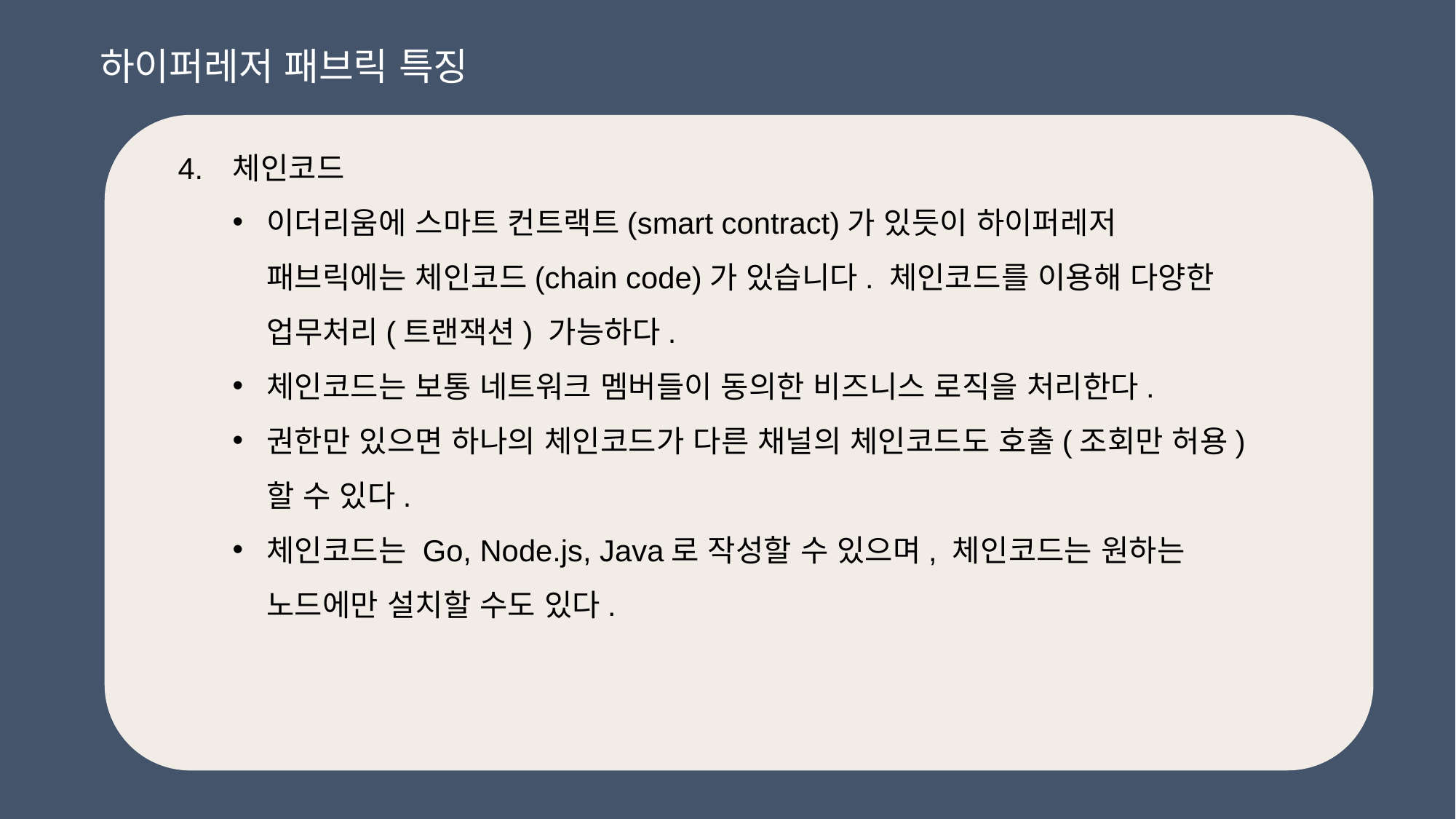

하이퍼레저 패브릭 특징

체인코드
이더리움에 스마트 컨트랙트(smart contract)가 있듯이 하이퍼레저 패브릭에는 체인코드(chain code)가 있습니다. 체인코드를 이용해 다양한 업무처리(트랜잭션) 가능하다.
체인코드는 보통 네트워크 멤버들이 동의한 비즈니스 로직을 처리한다.
권한만 있으면 하나의 체인코드가 다른 채널의 체인코드도 호출(조회만 허용)할 수 있다.
체인코드는 Go, Node.js, Java로 작성할 수 있으며, 체인코드는 원하는 노드에만 설치할 수도 있다.